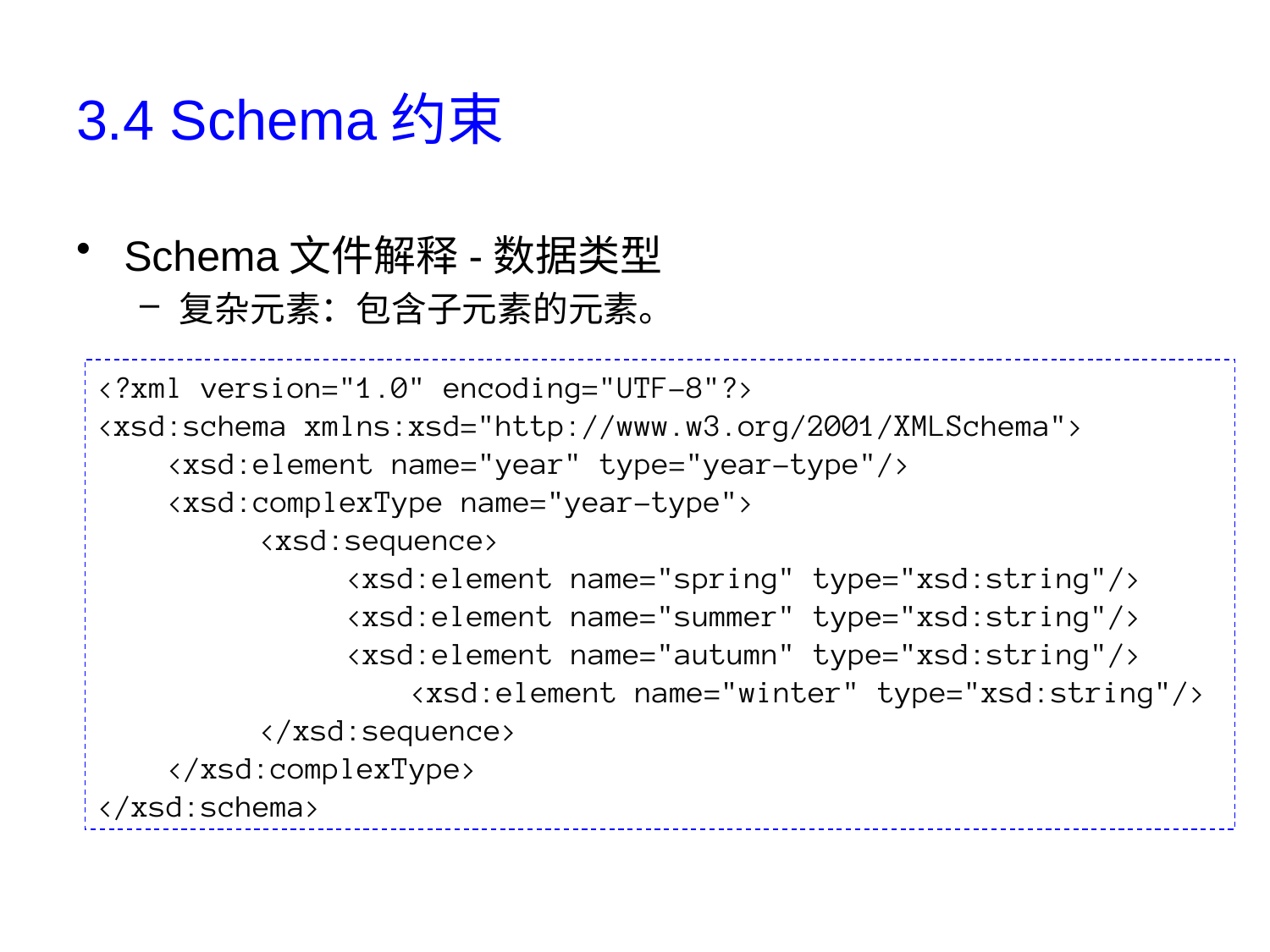

# 3.4 Schema约束
Schema文件解释-数据类型
复杂元素：包含子元素的元素。

<?xml version="1.0" encoding="UTF-8"?>
<xsd:schema xmlns:xsd="http://www.w3.org/2001/XMLSchema">
    <xsd:element name="year" type="year-type"/>
    <xsd:complexType name="year-type">
	  <xsd:sequence>
	       <xsd:element name="spring" type="xsd:string"/>
	       <xsd:element name="summer" type="xsd:string"/>
	       <xsd:element name="autumn" type="xsd:string"/>
                  <xsd:element name="winter" type="xsd:string"/>
	  </xsd:sequence>
    </xsd:complexType>
</xsd:schema>